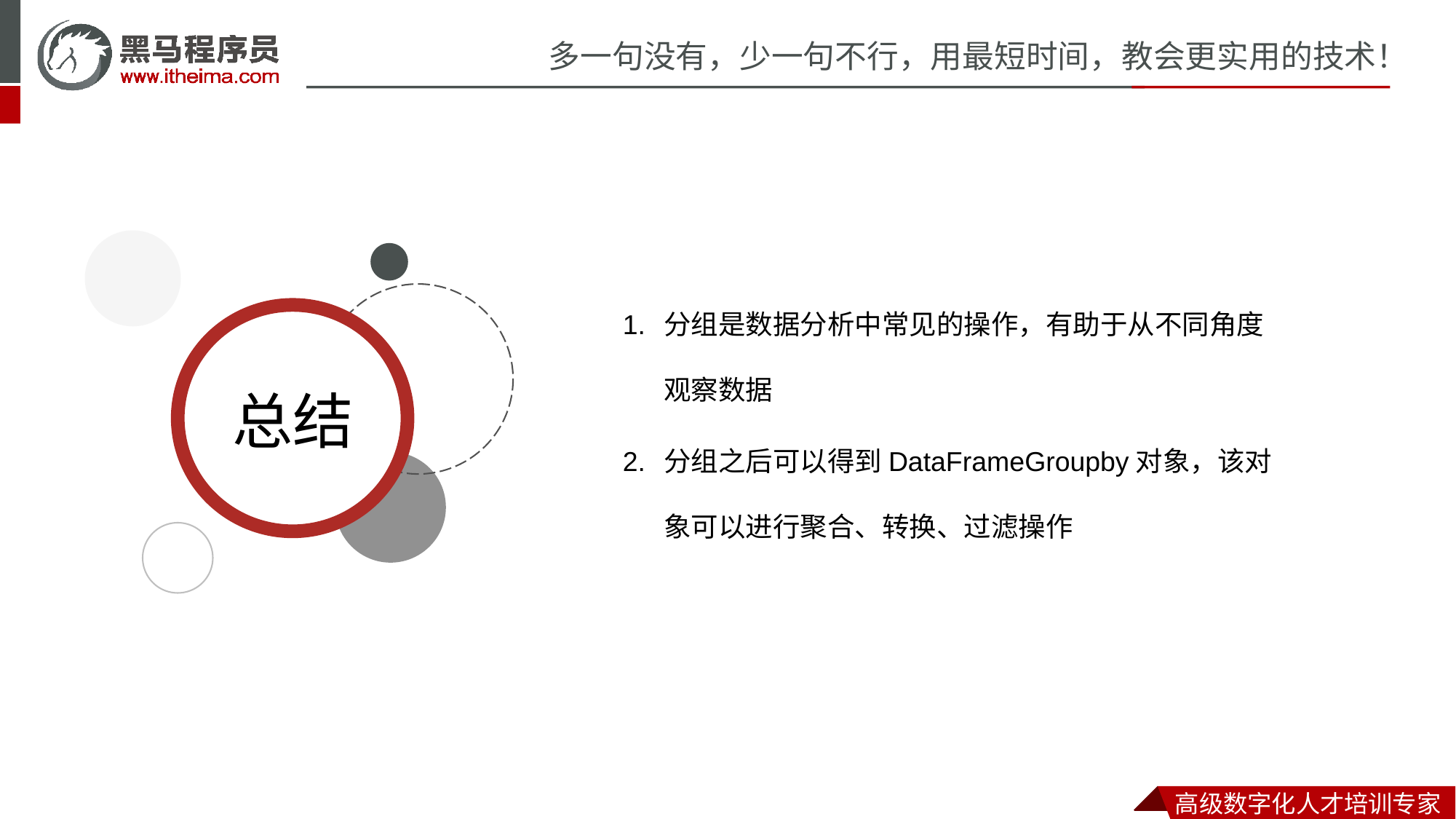

分组是数据分析中常见的操作，有助于从不同角度观察数据
分组之后可以得到DataFrameGroupby对象，该对象可以进行聚合、转换、过滤操作